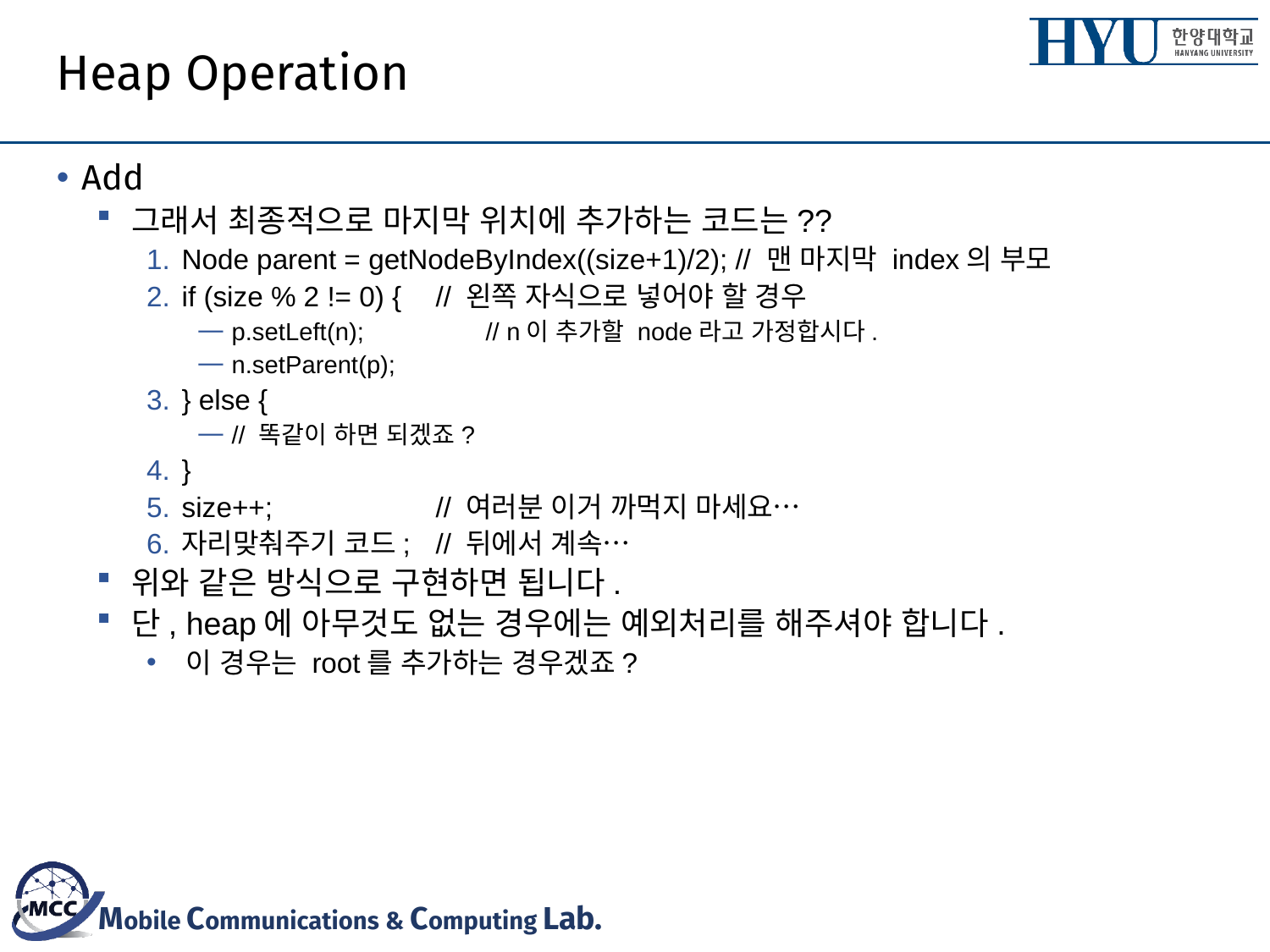

# Heap Operation

Add
그래서 최종적으로 마지막 위치에 추가하는 코드는??
Node parent = getNodeByIndex((size+1)/2); // 맨 마지막 index의 부모
if (size % 2 != 0) {	// 왼쪽 자식으로 넣어야 할 경우
p.setLeft(n);	// n이 추가할 node라고 가정합시다.
n.setParent(p);
} else {
// 똑같이 하면 되겠죠?
}
size++;		// 여러분 이거 까먹지 마세요…
자리맞춰주기 코드;	// 뒤에서 계속…
위와 같은 방식으로 구현하면 됩니다.
단, heap에 아무것도 없는 경우에는 예외처리를 해주셔야 합니다.
이 경우는 root를 추가하는 경우겠죠?